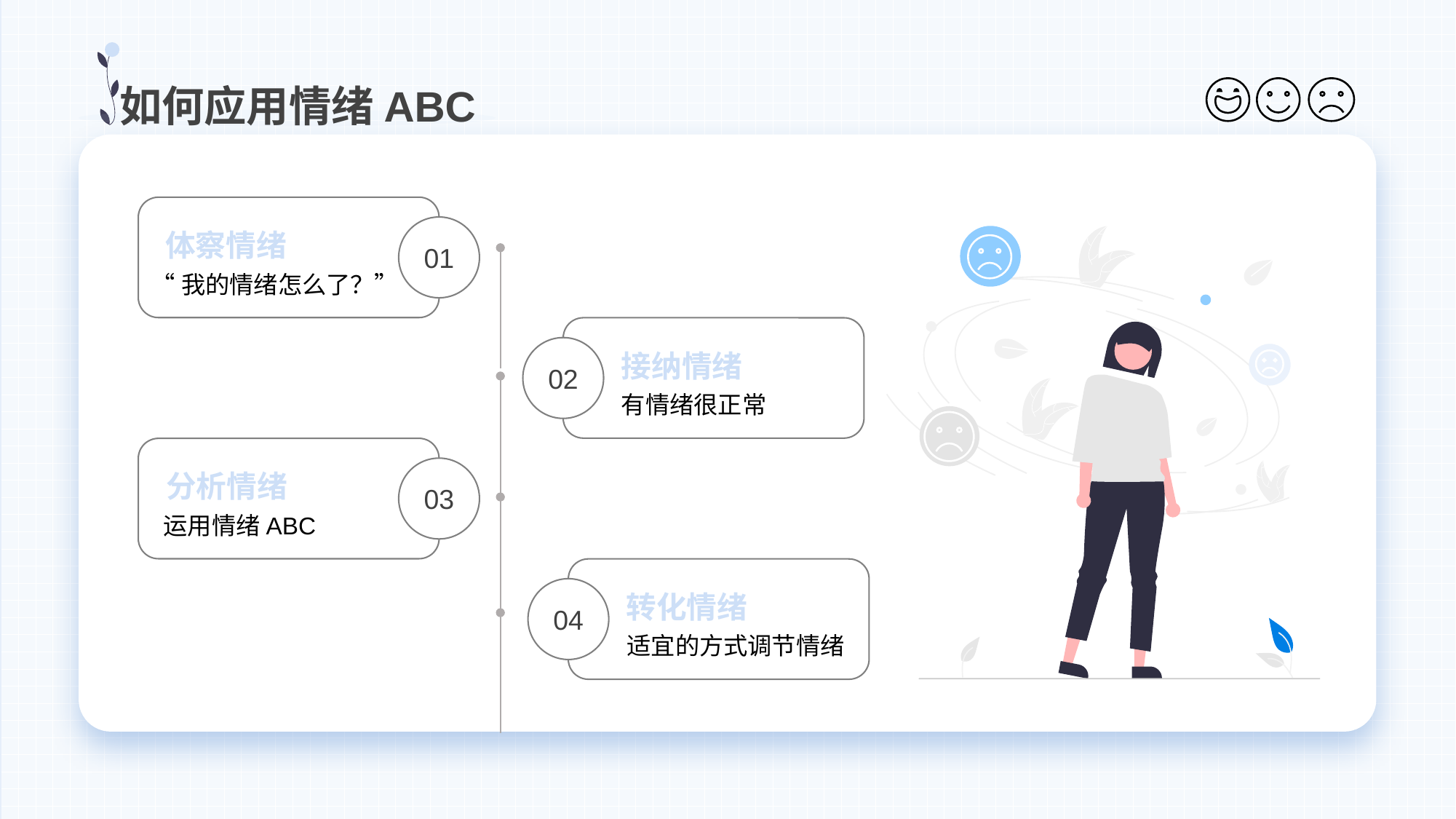

如何应用情绪ABC

01
体察情绪
“我的情绪怎么了？”

02
接纳情绪
有情绪很正常

03
分析情绪
运用情绪ABC

04
转化情绪
适宜的方式调节情绪